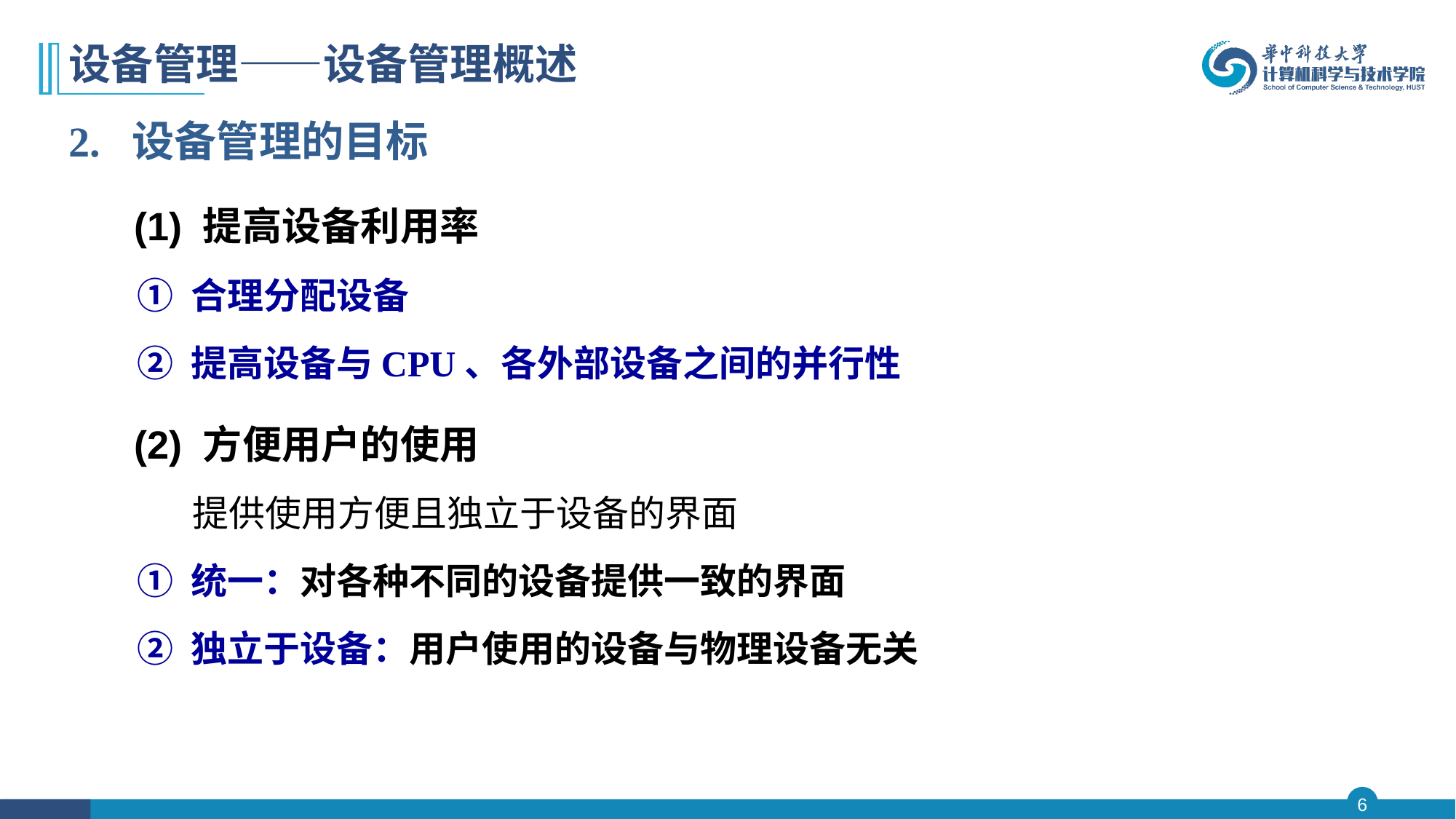

# 设备管理——设备管理概述
2.  设备管理的目标
      (1) 提高设备利用率
① 合理分配设备
② 提高设备与CPU、各外部设备之间的并行性
      (2) 方便用户的使用
              提供使用方便且独立于设备的界面
① 统一：对各种不同的设备提供一致的界面
② 独立于设备：用户使用的设备与物理设备无关